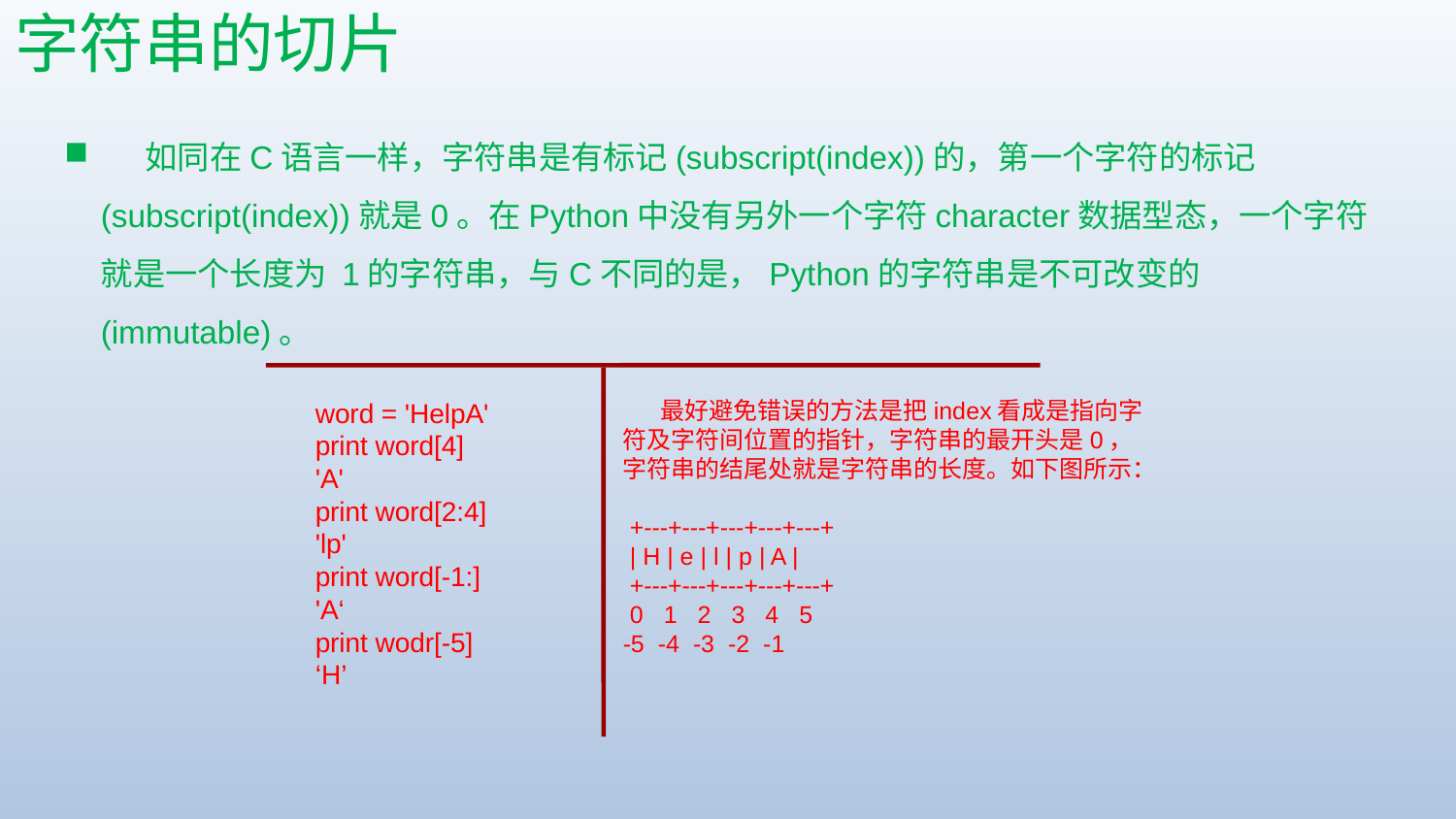

# 字符串的切片
     如同在C语言一样，字符串是有标记(subscript(index))的，第一个字符的标记(subscript(index))就是0。在Python中没有另外一个字符character数据型态，一个字符就是一个长度为 1的字符串，与C不同的是，Python的字符串是不可改变的(immutable)。

word = 'HelpA'
print word[4]
'A'
print word[2:4]
'lp'
print word[-1:]
'A‘
print wodr[-5]
‘H’
      最好避免错误的方法是把index看成是指向字符及字符间位置的指针，字符串的最开头是0，字符串的结尾处就是字符串的长度。如下图所示：
 +---+---+---+---+---+
 | H | e | l | p | A |
 +---+---+---+---+---+
 0   1   2   3   4   5
-5  -4  -3  -2  -1